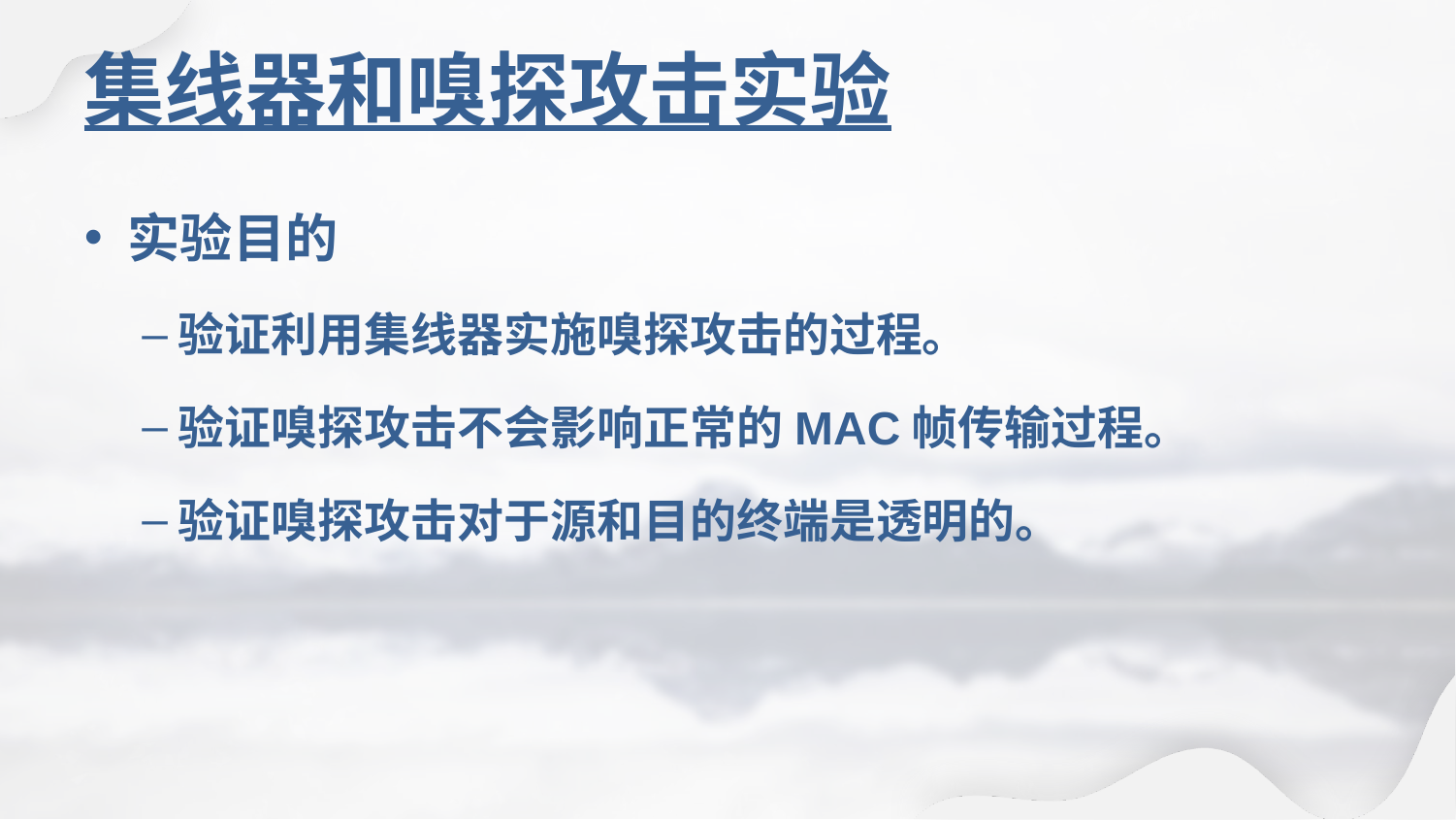

# 集线器和嗅探攻击实验
实验目的
验证利用集线器实施嗅探攻击的过程。
验证嗅探攻击不会影响正常的MAC帧传输过程。
验证嗅探攻击对于源和目的终端是透明的。